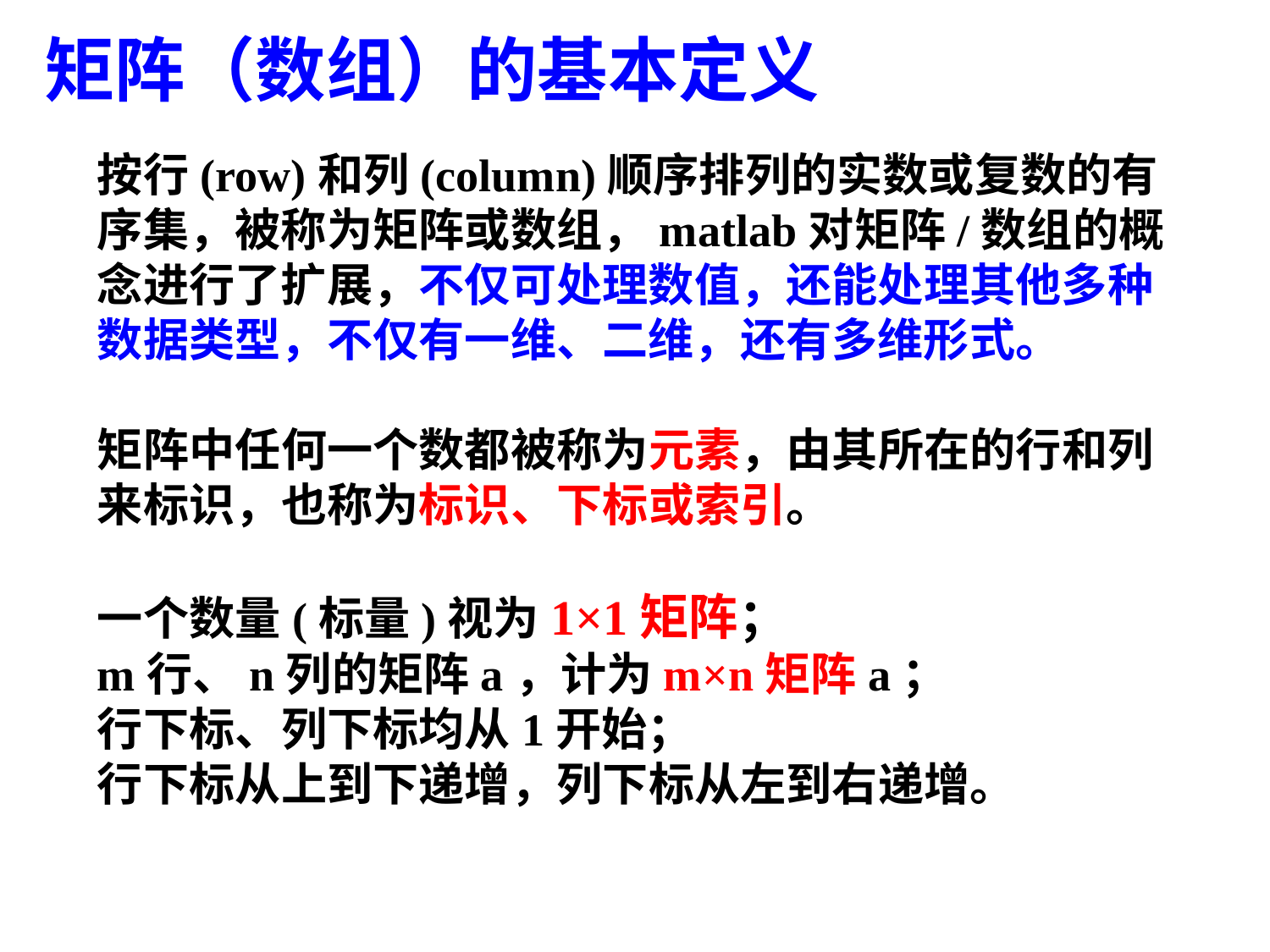

矩阵（数组）的基本定义
按行(row)和列(column)顺序排列的实数或复数的有序集，被称为矩阵或数组，matlab对矩阵/数组的概念进行了扩展，不仅可处理数值，还能处理其他多种数据类型，不仅有一维、二维，还有多维形式。

矩阵中任何一个数都被称为元素，由其所在的行和列来标识，也称为标识、下标或索引。

一个数量(标量)视为1×1矩阵；
m行、n列的矩阵a，计为m×n矩阵a；
行下标、列下标均从1开始；
行下标从上到下递增，列下标从左到右递增。
18